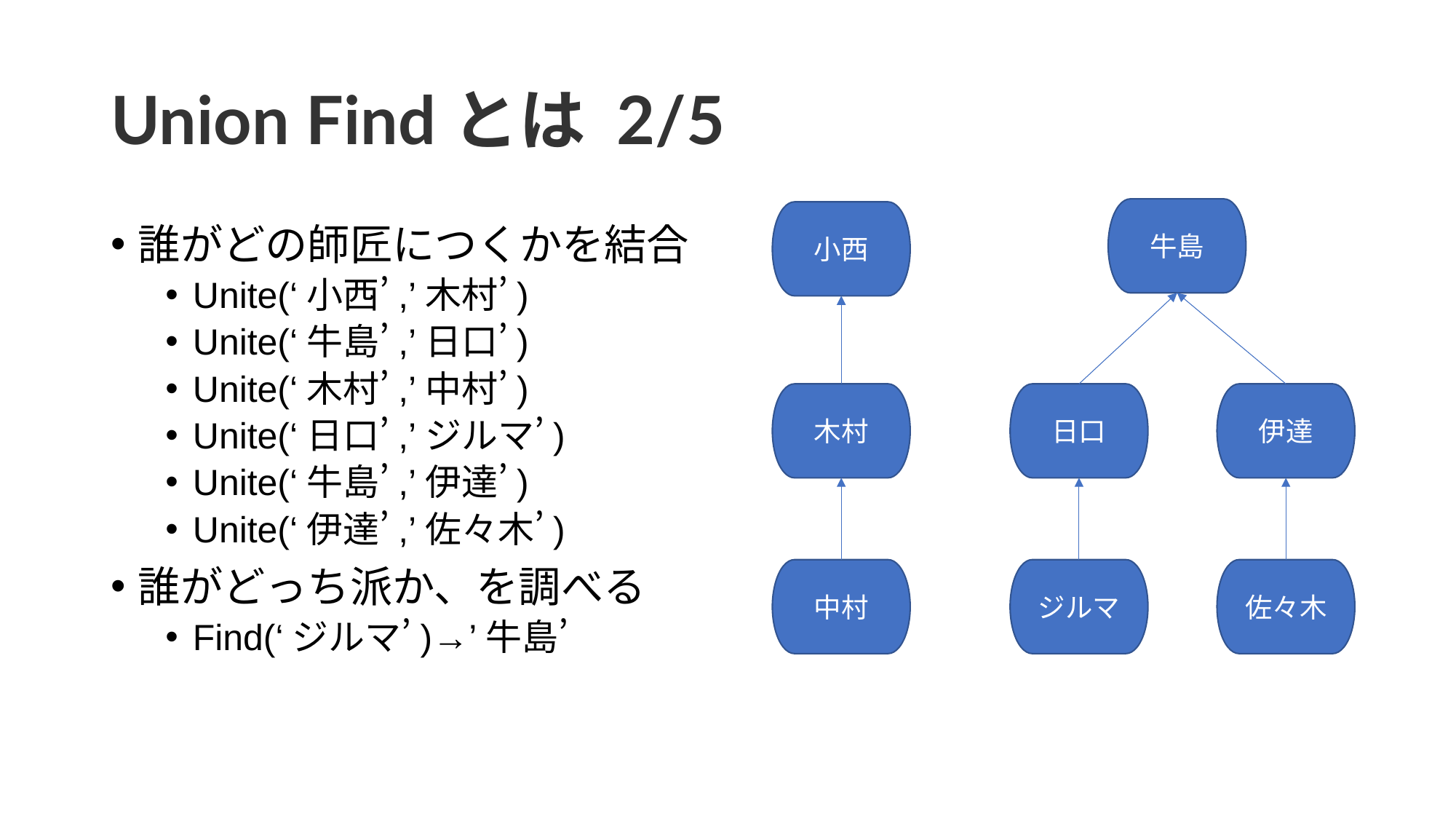

# Union Findとは 2/5
牛島
小西
誰がどの師匠につくかを結合
Unite(‘小西’,’木村’)
Unite(‘牛島’,’日口’)
Unite(‘木村’,’中村’)
Unite(‘日口’,’ジルマ’)
Unite(‘牛島’,’伊達’)
Unite(‘伊達’,’佐々木’)
誰がどっち派か、を調べる
Find(‘ジルマ’)→’牛島’

木村
日口
伊達
中村
ジルマ
佐々木